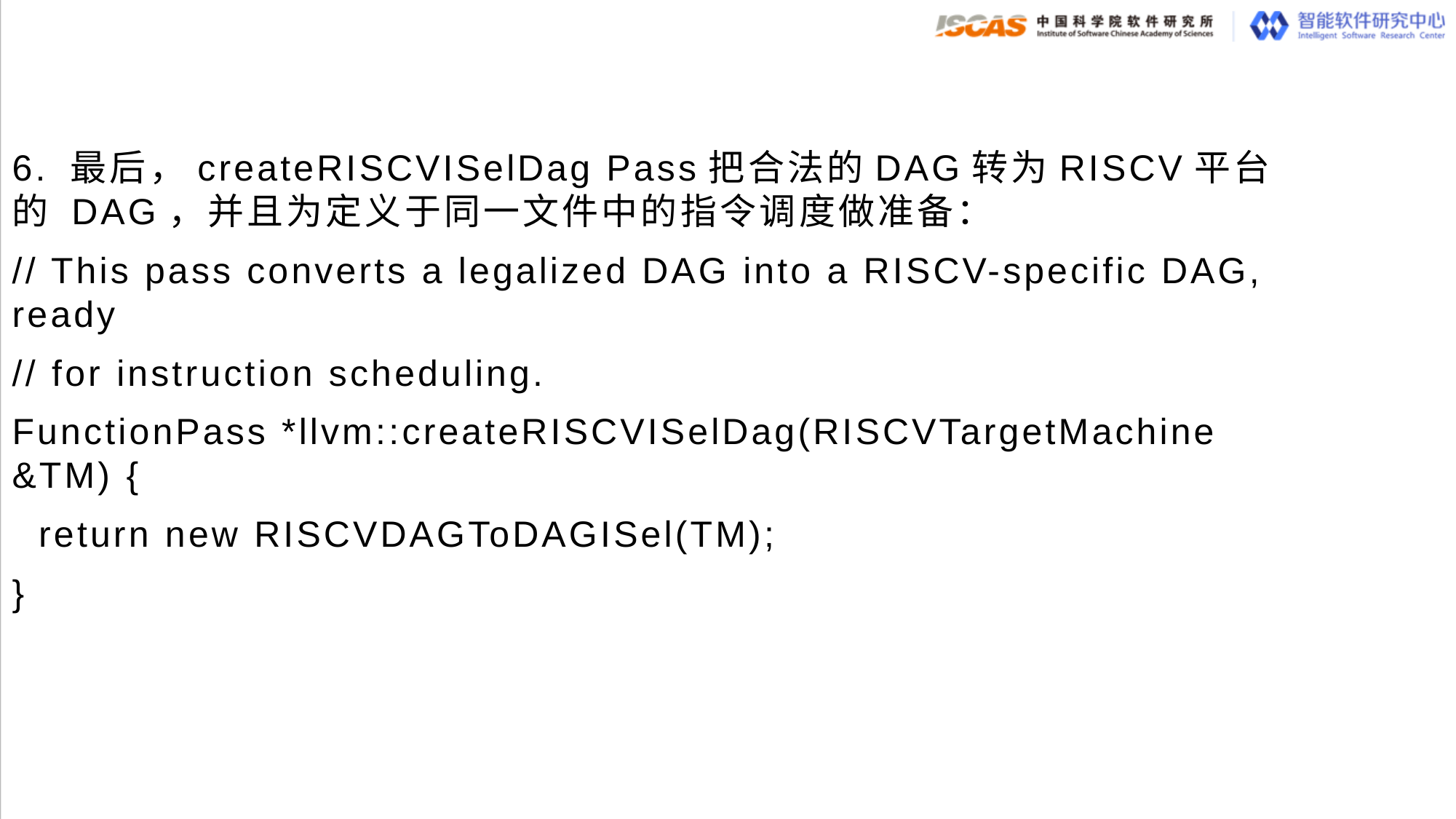

6. 最后，createRISCVISelDag Pass把合法的DAG转为RISCV平台的 DAG，并且为定义于同一文件中的指令调度做准备：
// This pass converts a legalized DAG into a RISCV-specific DAG, ready
// for instruction scheduling.
FunctionPass *llvm::createRISCVISelDag(RISCVTargetMachine &TM) {
  return new RISCVDAGToDAGISel(TM);
}